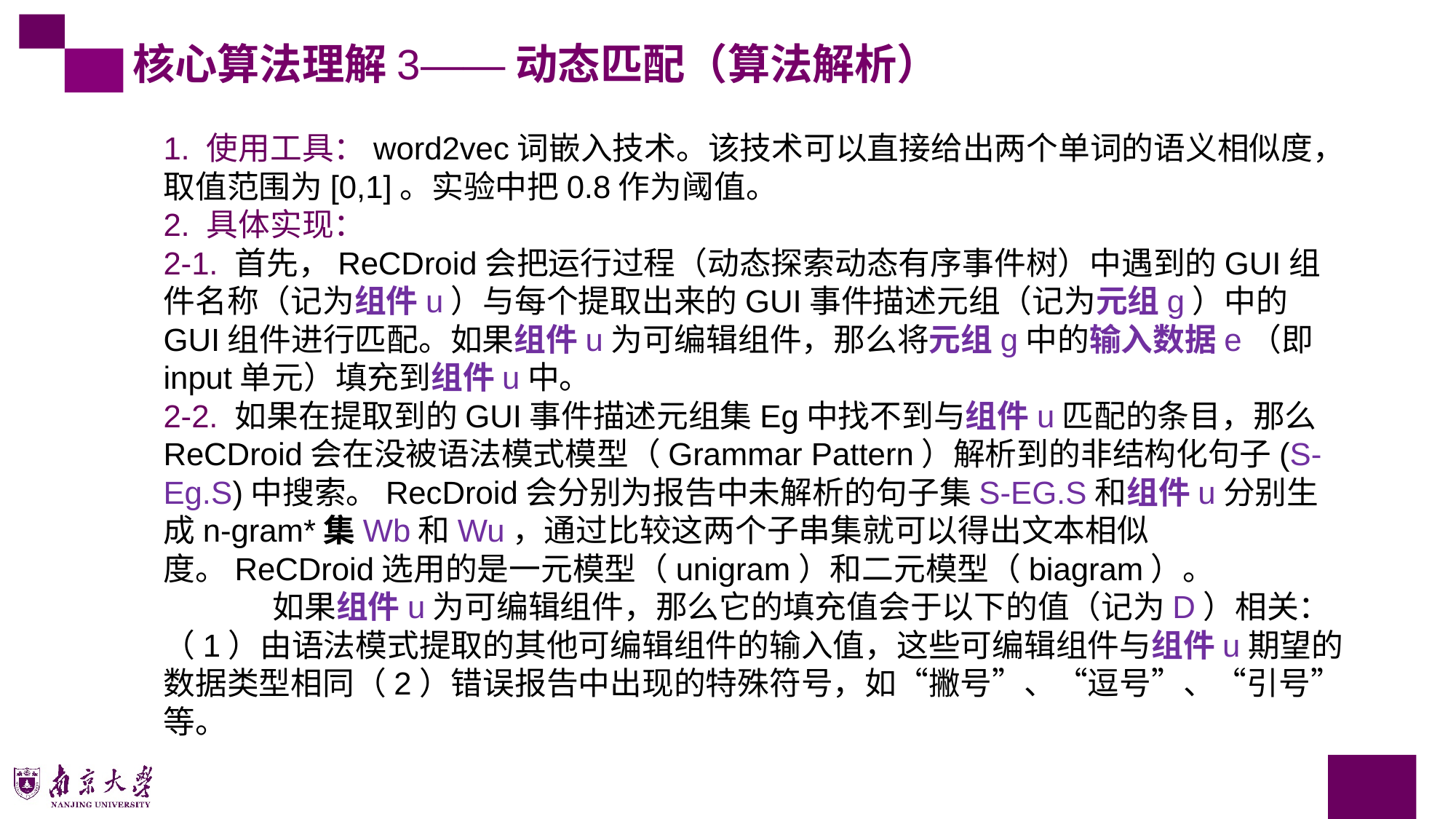

核心算法理解3——动态匹配（算法解析）
1. 使用工具：word2vec词嵌入技术。该技术可以直接给出两个单词的语义相似度，取值范围为[0,1]。实验中把0.8作为阈值。
2. 具体实现：
2-1. 首先，ReCDroid会把运行过程（动态探索动态有序事件树）中遇到的GUI组件名称（记为组件u）与每个提取出来的GUI事件描述元组（记为元组g）中的GUI组件进行匹配。如果组件u为可编辑组件，那么将元组g中的输入数据e（即input单元）填充到组件u中。
2-2. 如果在提取到的GUI事件描述元组集Eg中找不到与组件u匹配的条目，那么ReCDroid会在没被语法模式模型（Grammar Pattern）解析到的非结构化句子(S-Eg.S)中搜索。RecDroid会分别为报告中未解析的句子集S-EG.S和组件u分别生成n-gram*集Wb和Wu，通过比较这两个子串集就可以得出文本相似度。ReCDroid选用的是一元模型（unigram）和二元模型（biagram）。
	如果组件u为可编辑组件，那么它的填充值会于以下的值（记为D）相关：（1）由语法模式提取的其他可编辑组件的输入值，这些可编辑组件与组件u期望的数据类型相同（2）错误报告中出现的特殊符号，如“撇号”、“逗号”、“引号”等。

19